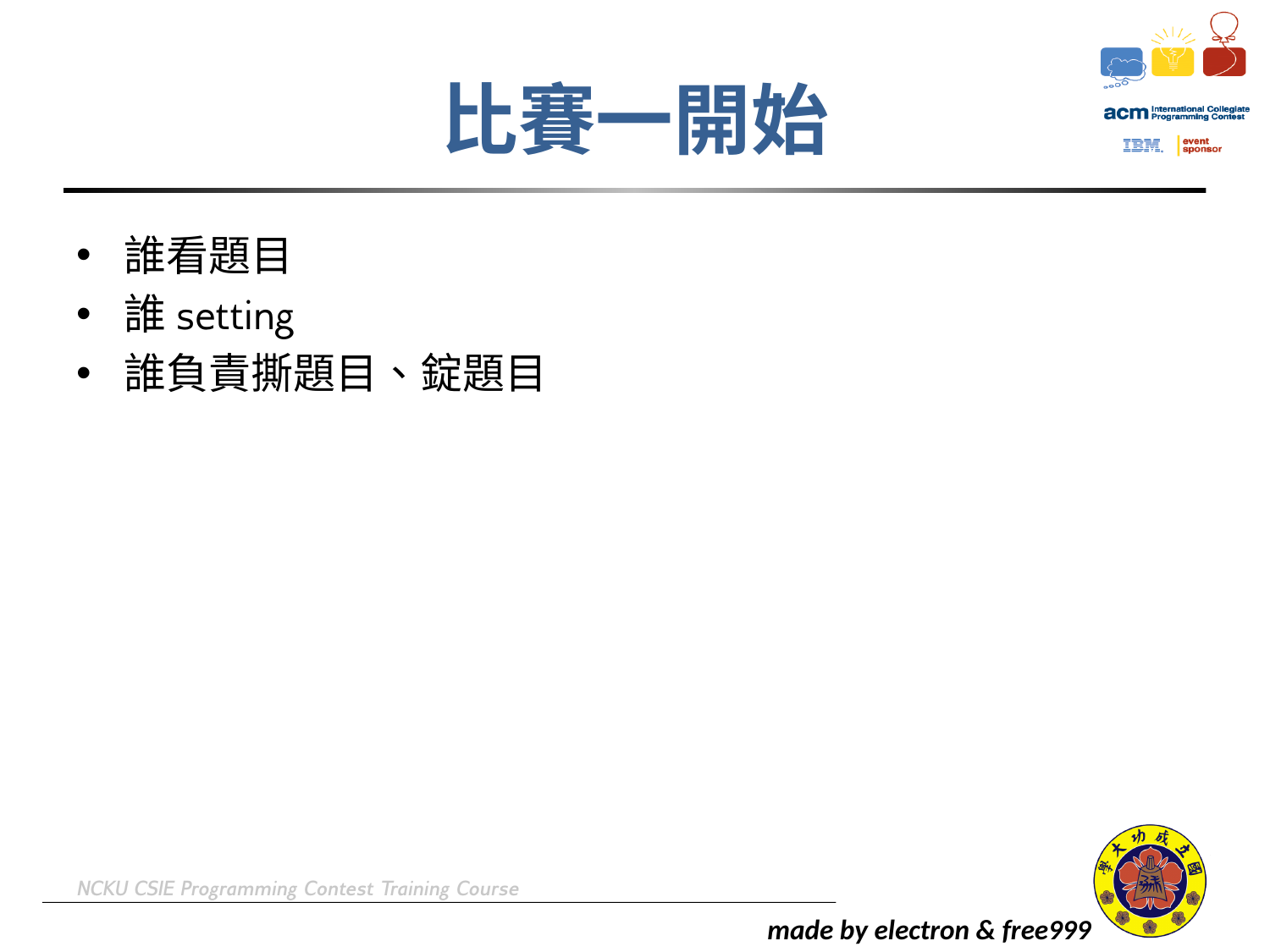

# 比賽一開始
誰看題目
誰setting
誰負責撕題目、錠題目
NCKU CSIE Programming Contest Training Course